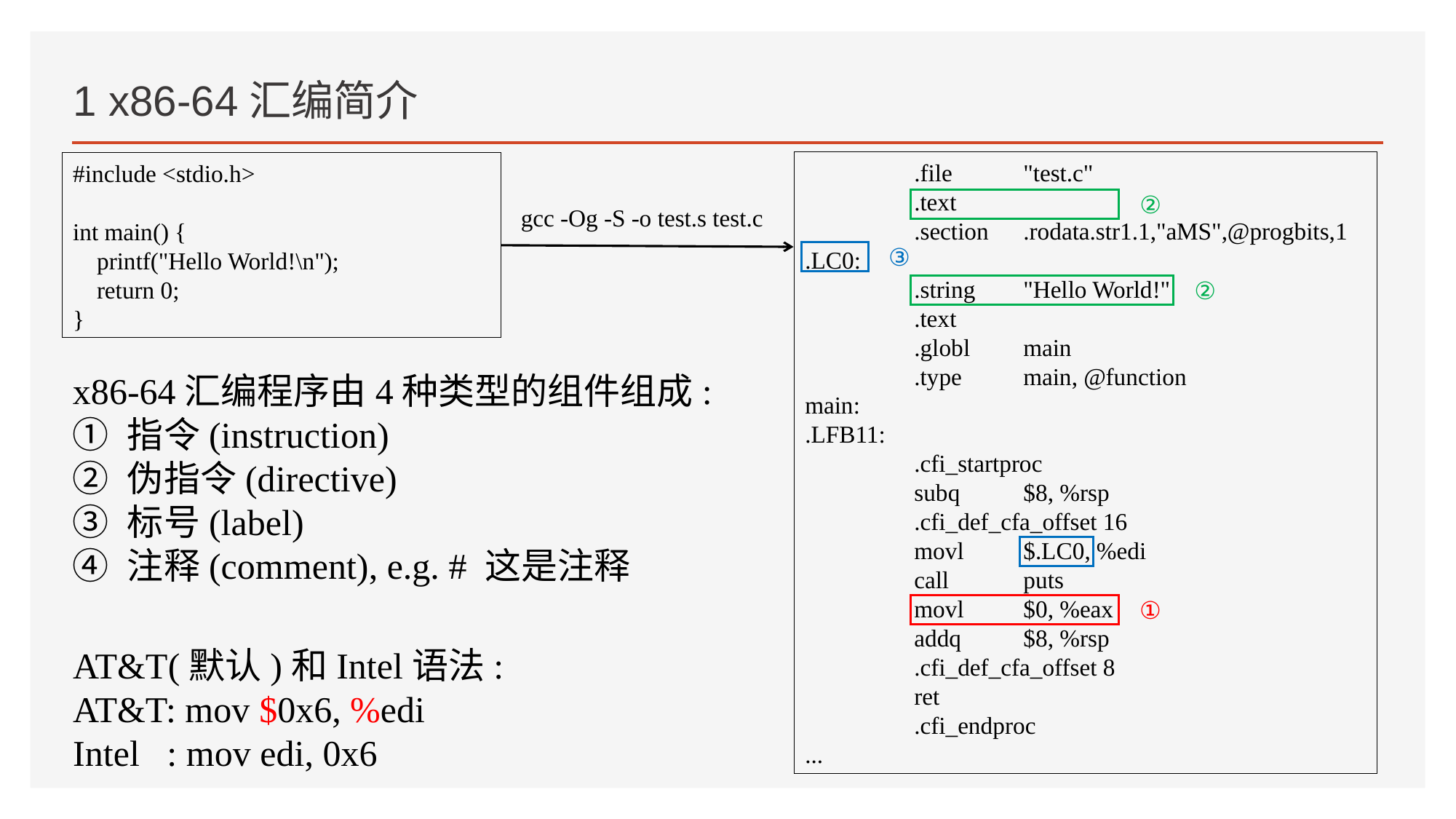

# 1 x86-64汇编简介
	.file	"test.c"
	.text
	.section	.rodata.str1.1,"aMS",@progbits,1
.LC0:
	.string	"Hello World!"
	.text
	.globl	main
	.type	main, @function
main:
.LFB11:
	.cfi_startproc
	subq	$8, %rsp
	.cfi_def_cfa_offset 16
	movl	$.LC0, %edi
	call	puts
	movl	$0, %eax
	addq	$8, %rsp
	.cfi_def_cfa_offset 8
	ret
	.cfi_endproc
...
#include <stdio.h>

int main() {
    printf("Hello World!\n");
    return 0;
}
②

gcc -Og -S -o test.s test.c
③

②

x86-64汇编程序由4种类型的组件组成:
指令(instruction)
伪指令(directive)
标号(label)
注释(comment), e.g. # 这是注释

①

AT&T(默认)和Intel语法:
AT&T: mov $0x6, %edi
Intel   : mov edi, 0x6